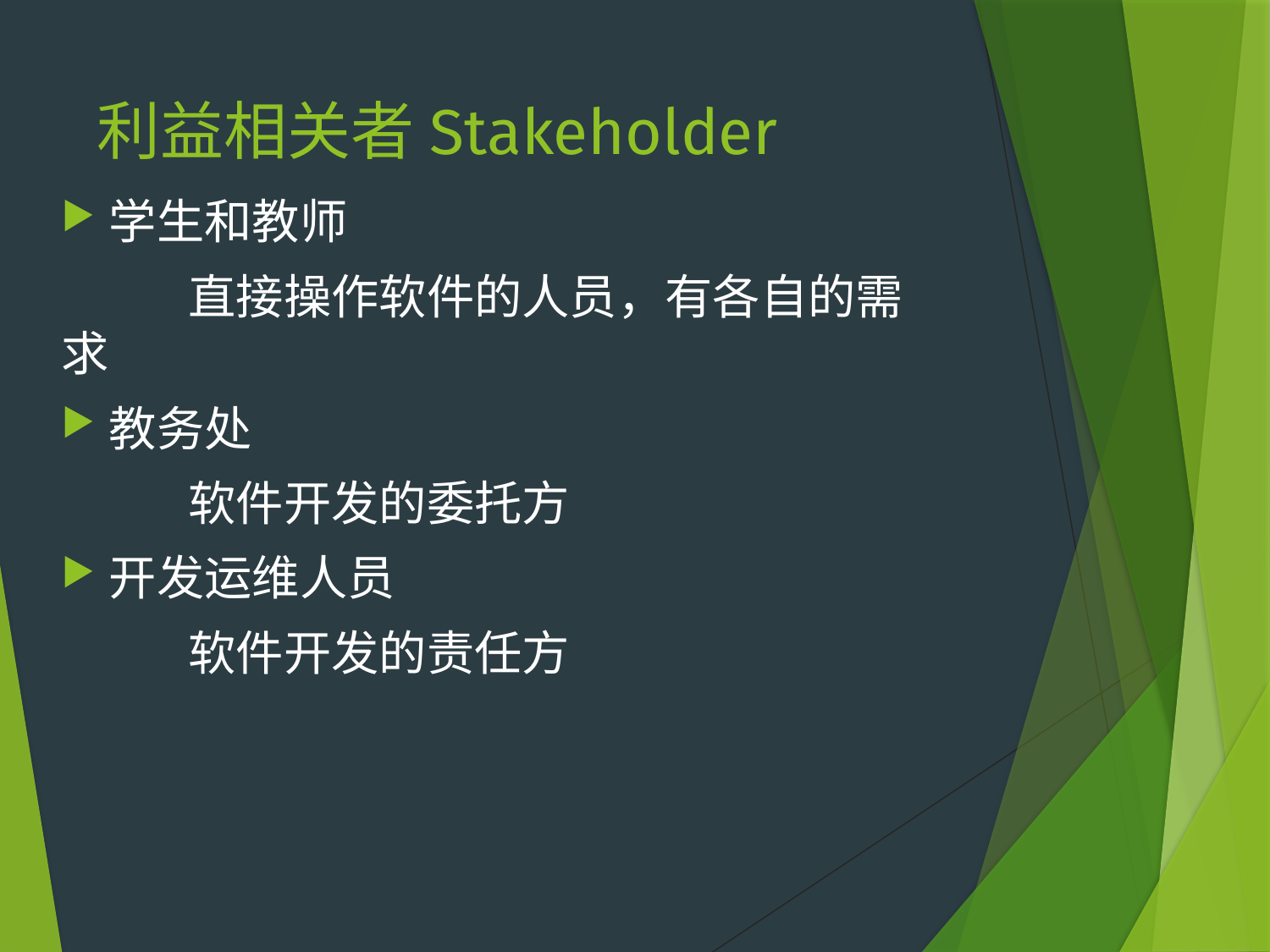

# 利益相关者Stakeholder
学生和教师
	直接操作软件的人员，有各自的需求
教务处
	软件开发的委托方
开发运维人员
	软件开发的责任方